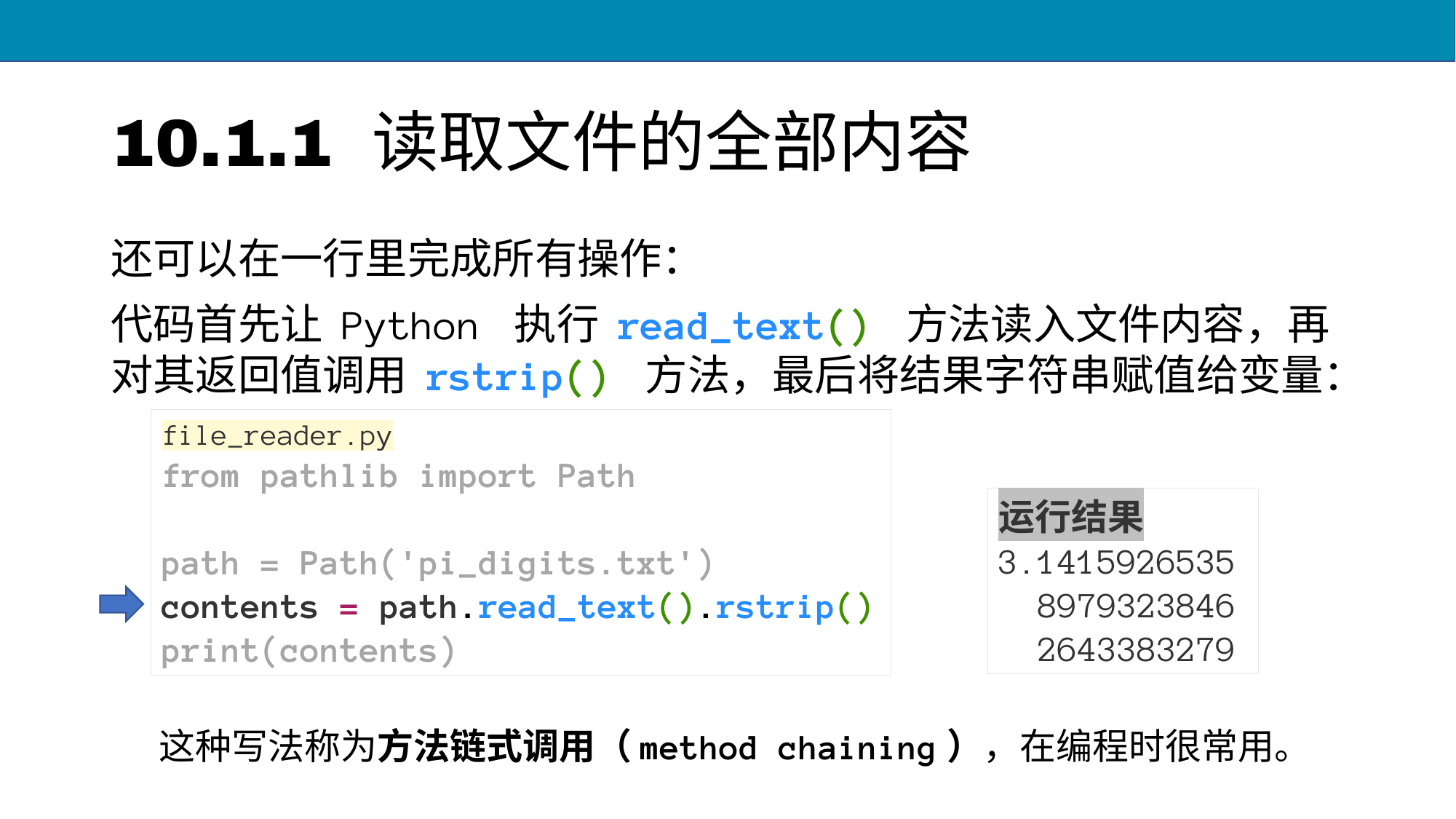

# 10.1.1 读取文件的全部内容
还可以在一行里完成所有操作：
代码首先让 Python 执行 read_text() 方法读入文件内容，再对其返回值调用 rstrip() 方法，最后将结果字符串赋值给变量：

file_reader.py
from pathlib import Path
path = Path('pi_digits.txt')
contents = path.read_text().rstrip()
print(contents)
运行结果
3.1415926535
  8979323846
  2643383279

这种写法称为方法链式调用（method chaining），在编程时很常用。